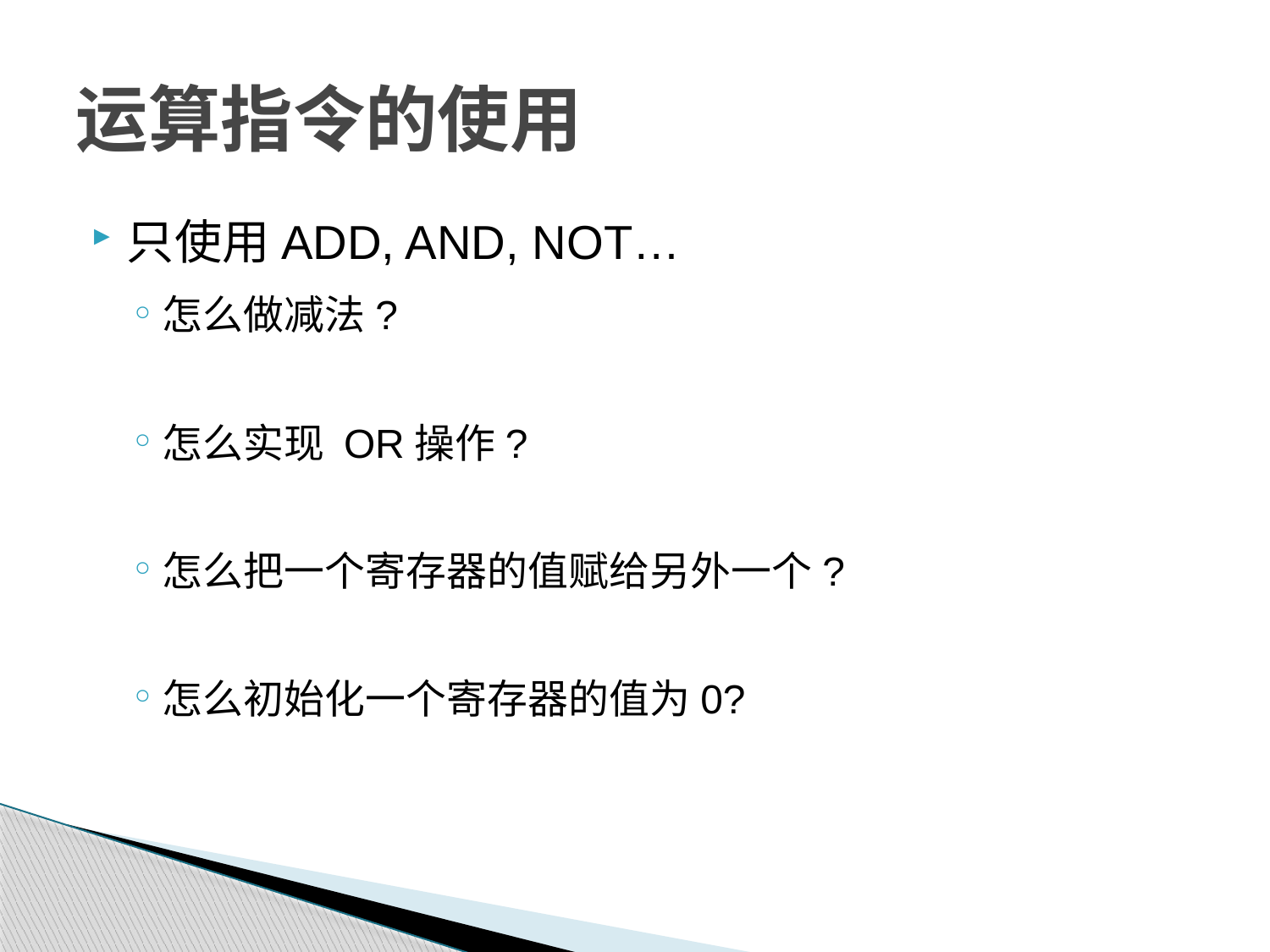

# 运算指令的使用
只使用ADD, AND, NOT…
怎么做减法?

怎么实现 OR操作?

怎么把一个寄存器的值赋给另外一个?

怎么初始化一个寄存器的值为0?